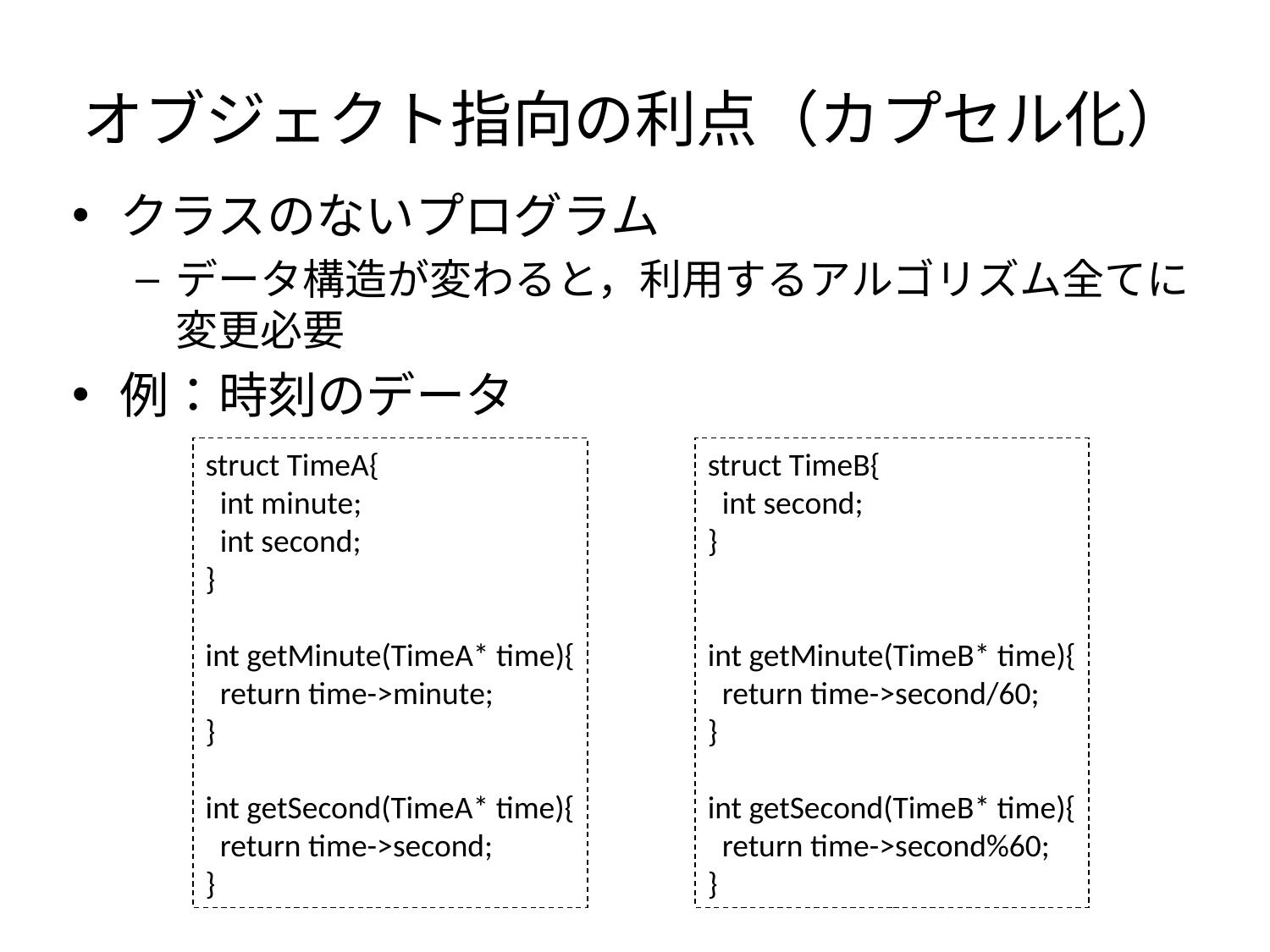

# オブジェクト指向の利点（カプセル化）
クラスのないプログラム
データ構造が変わると，利用するアルゴリズム全てに変更必要
例：時刻のデータ
struct TimeA{
  int minute;
  int second;
}

int getMinute(TimeA* time){
  return time->minute;
}

int getSecond(TimeA* time){
  return time->second;
}
struct TimeB{
  int second;
}

int getMinute(TimeB* time){
  return time->second/60;
}

int getSecond(TimeB* time){
  return time->second%60;
}